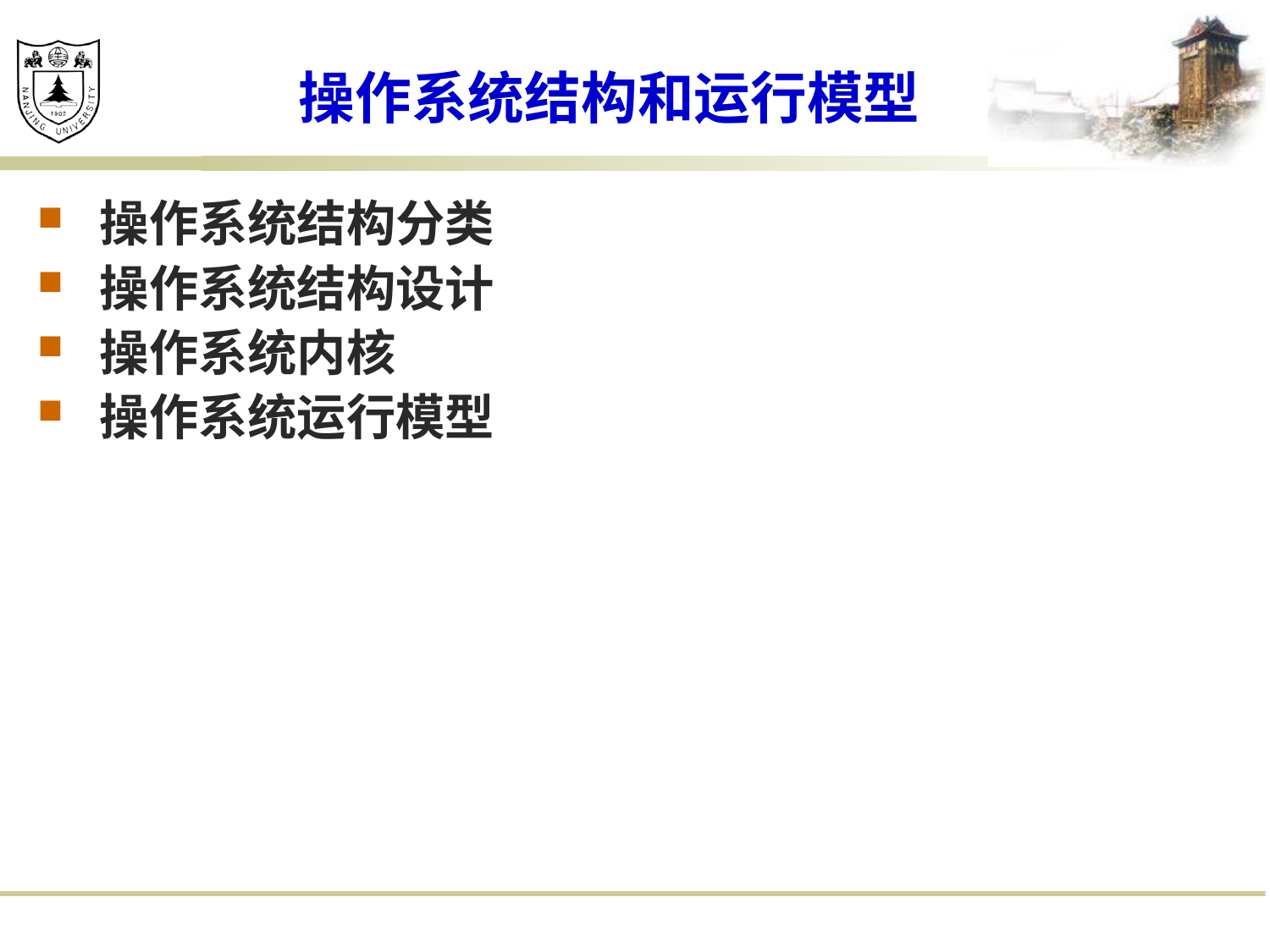

# 操作系统结构和运行模型
操作系统结构分类
操作系统结构设计
操作系统内核
操作系统运行模型

133